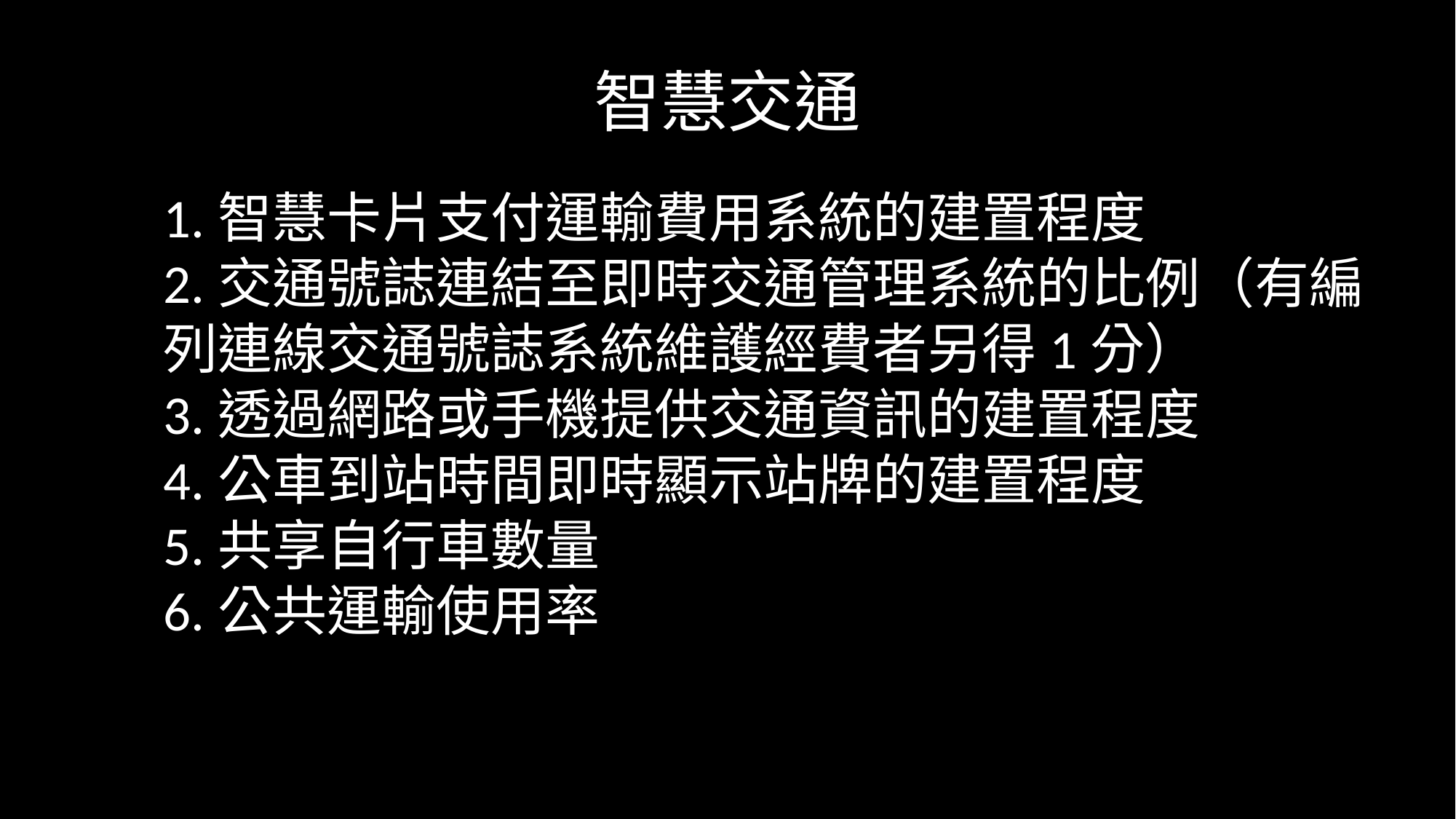

# 智慧交通
1.智慧卡片支付運輸費用系統的建置程度
2.交通號誌連結至即時交通管理系統的比例（有編列連線交通號誌系統維護經費者另得1分）
3.透過網路或手機提供交通資訊的建置程度
4.公車到站時間即時顯示站牌的建置程度
5.共享自行車數量
6.公共運輸使用率